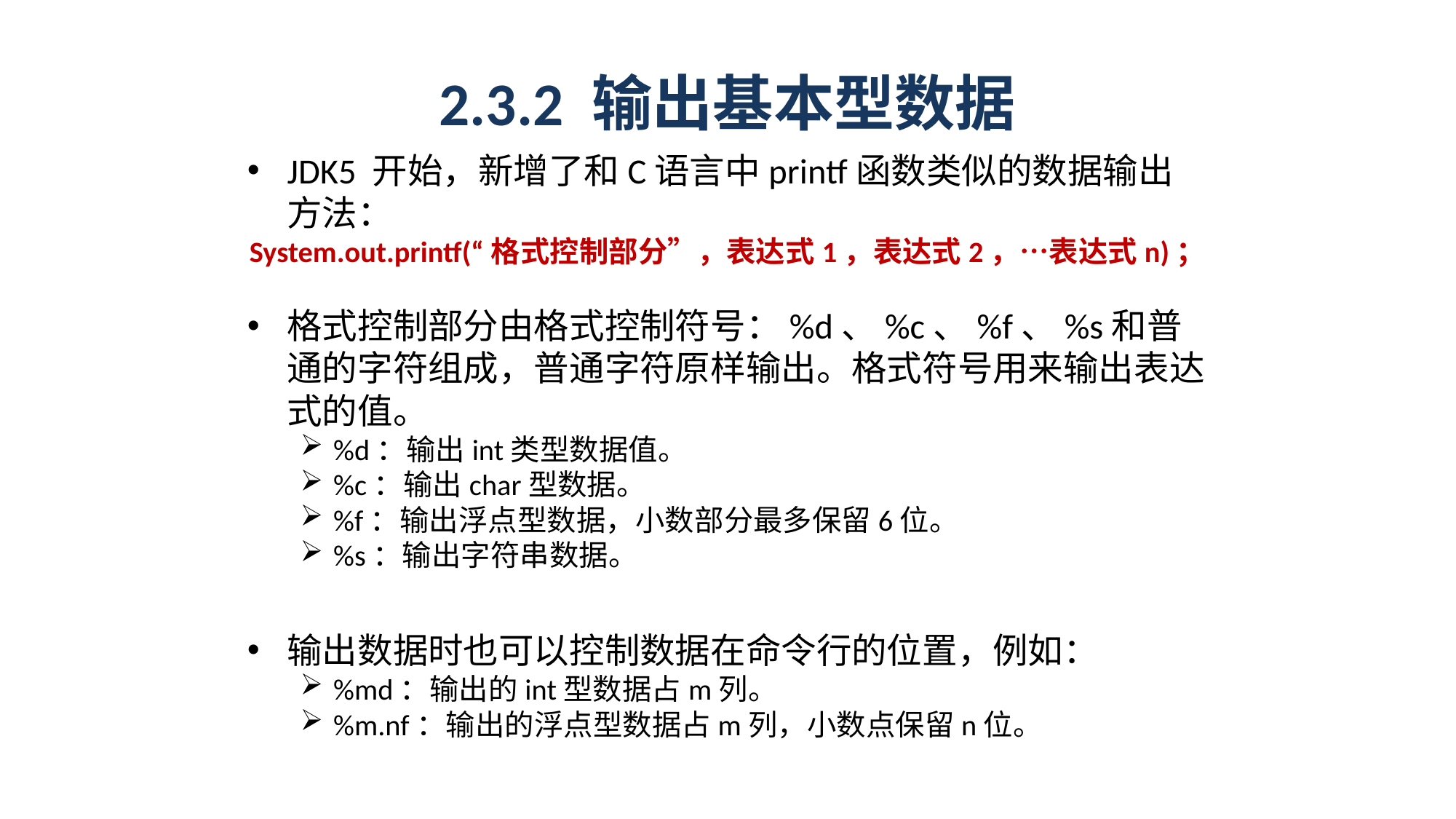

# 2.3.2 输出基本型数据
JDK5 开始，新增了和C语言中printf函数类似的数据输出方法：
System.out.printf(“格式控制部分”，表达式1，表达式2，…表达式n)；

格式控制部分由格式控制符号：%d、%c、%f、%s和普通的字符组成，普通字符原样输出。格式符号用来输出表达式的值。
%d：输出int类型数据值。
%c：输出char型数据。
%f：输出浮点型数据，小数部分最多保留6位。
%s：输出字符串数据。

输出数据时也可以控制数据在命令行的位置，例如：
%md：输出的int型数据占m列。
%m.nf：输出的浮点型数据占m列，小数点保留n位。
49